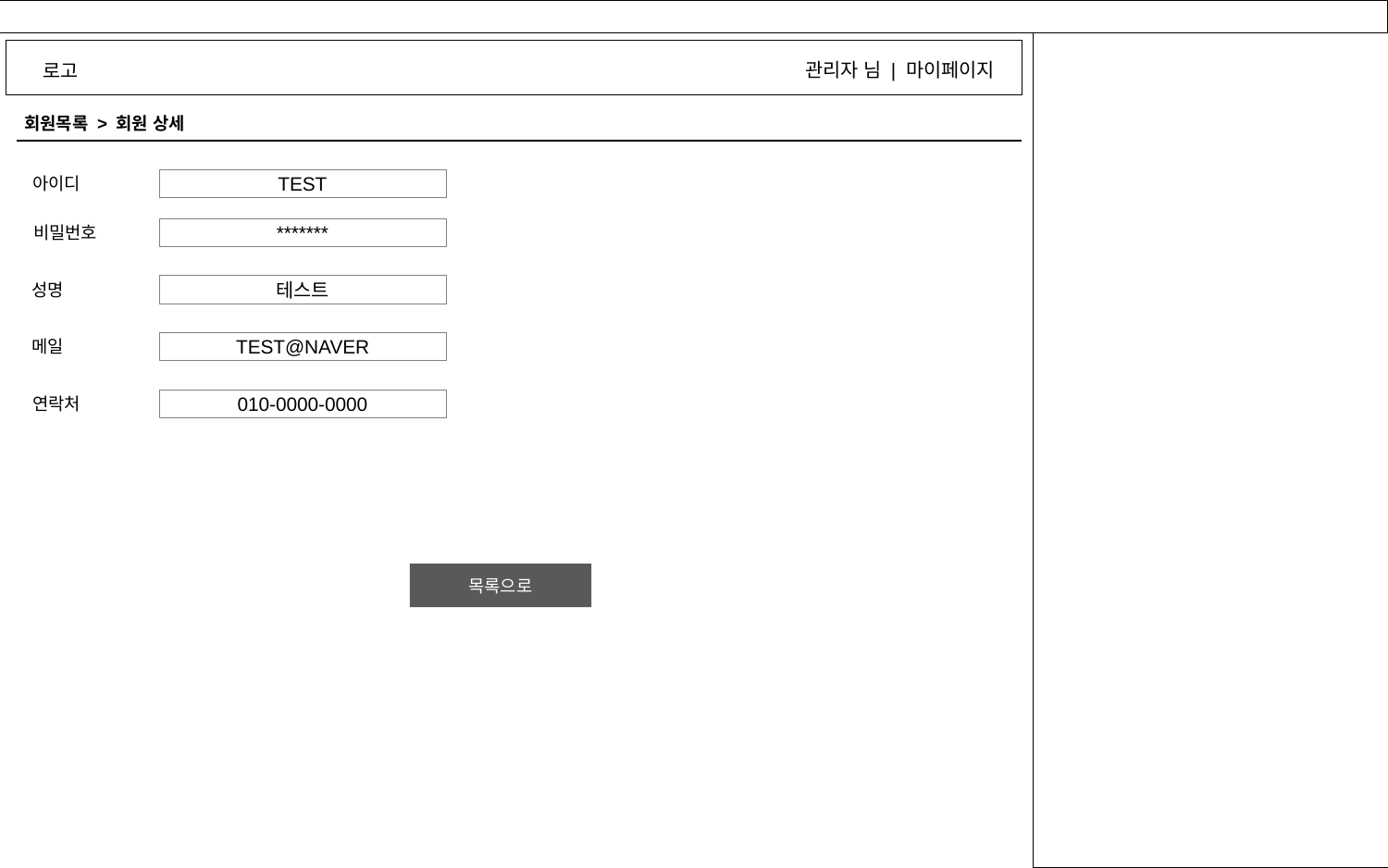

관리자 님 | 마이페이지
로고
회원목록 > 회원 상세
아이디
TEST
비밀번호
*******
성명
테스트
메일
TEST@NAVER
연락처
010-0000-0000
목록으로